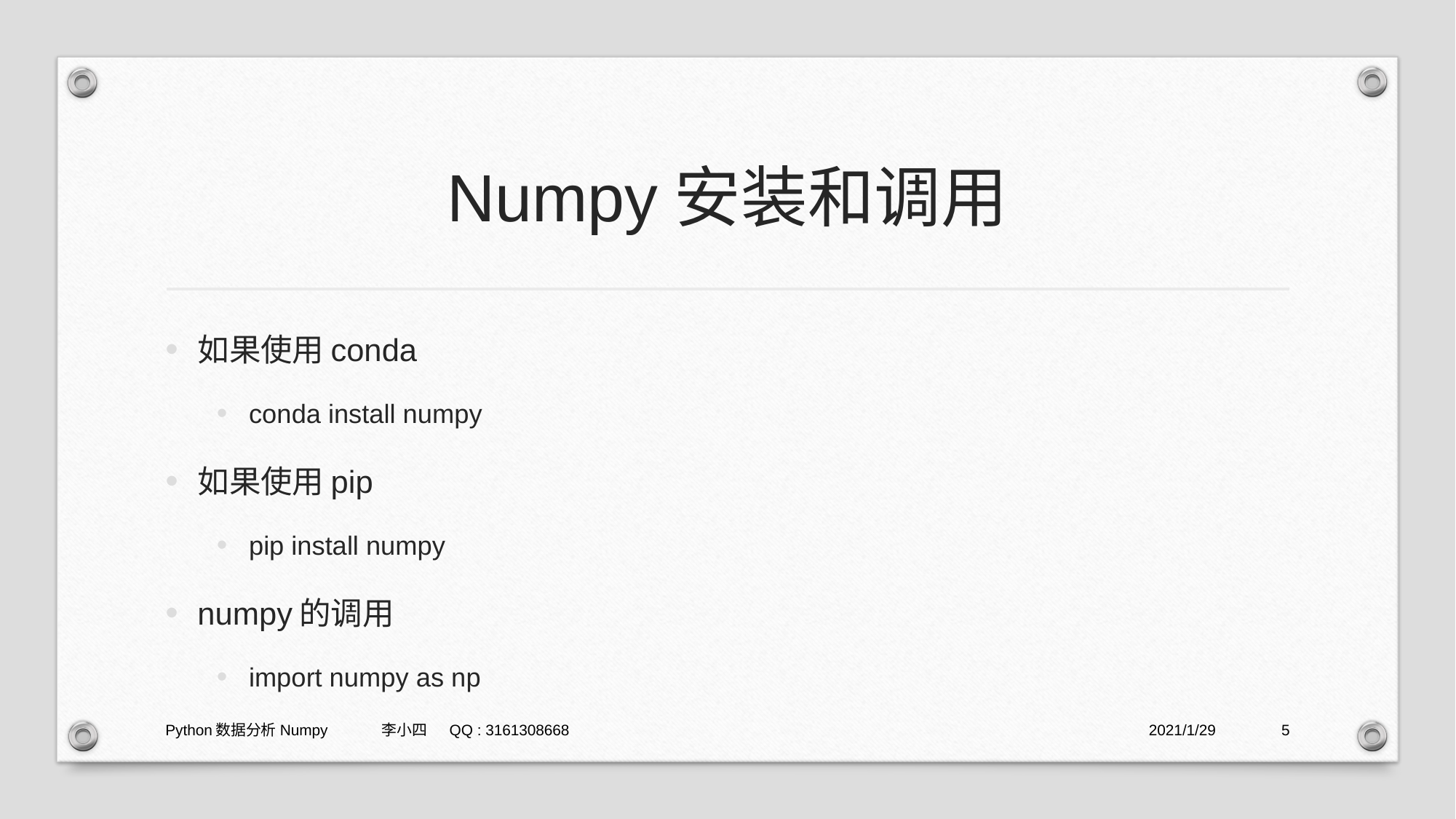

# Numpy安装和调用
如果使用conda
conda install numpy
如果使用pip
pip install numpy
numpy的调用
import numpy as np
Python数据分析Numpy            李小四    QQ : 3161308668
2021/1/29
5